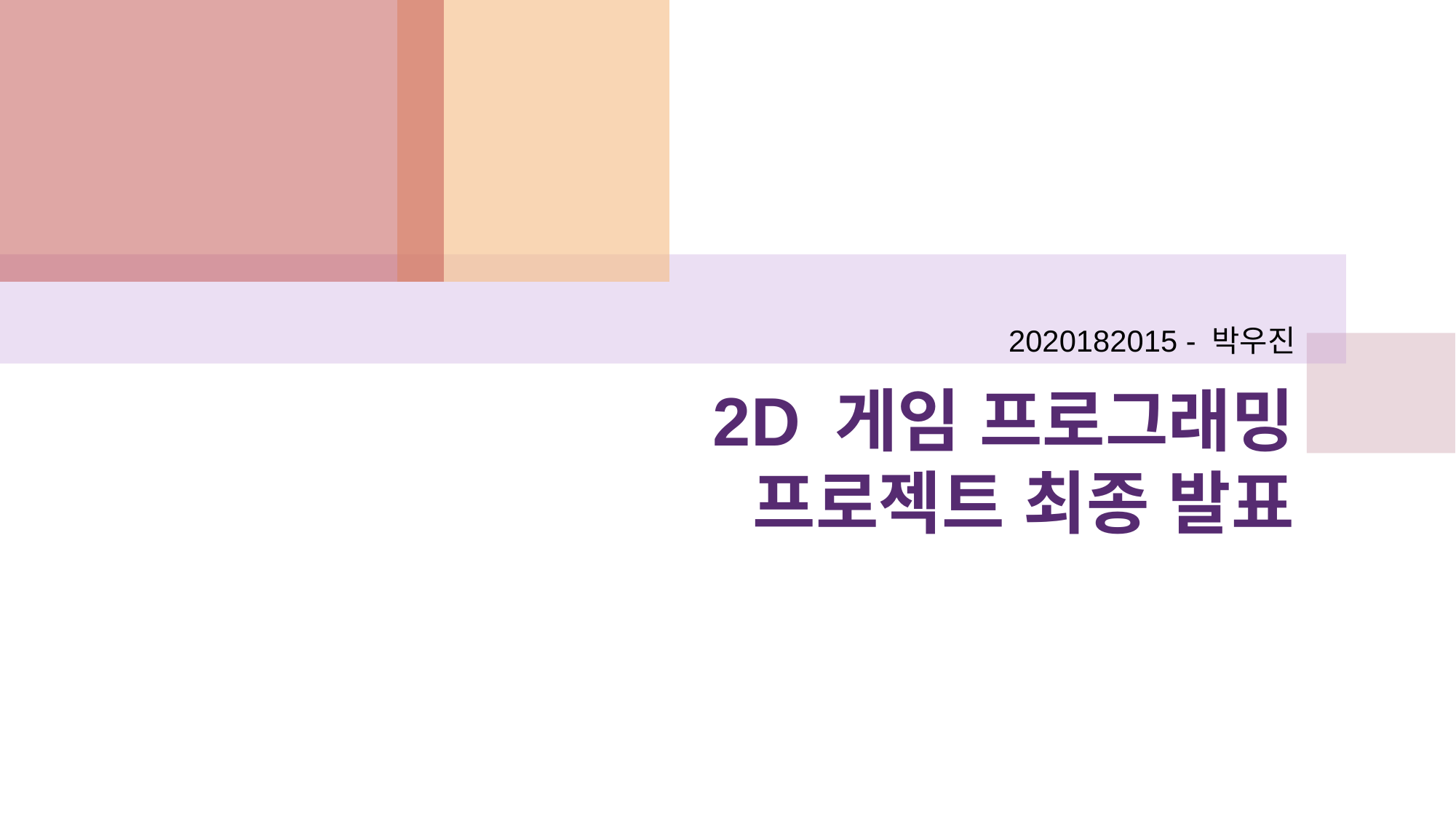

2020182015 - 박우진
# 2D 게임 프로그래밍 프로젝트 최종 발표